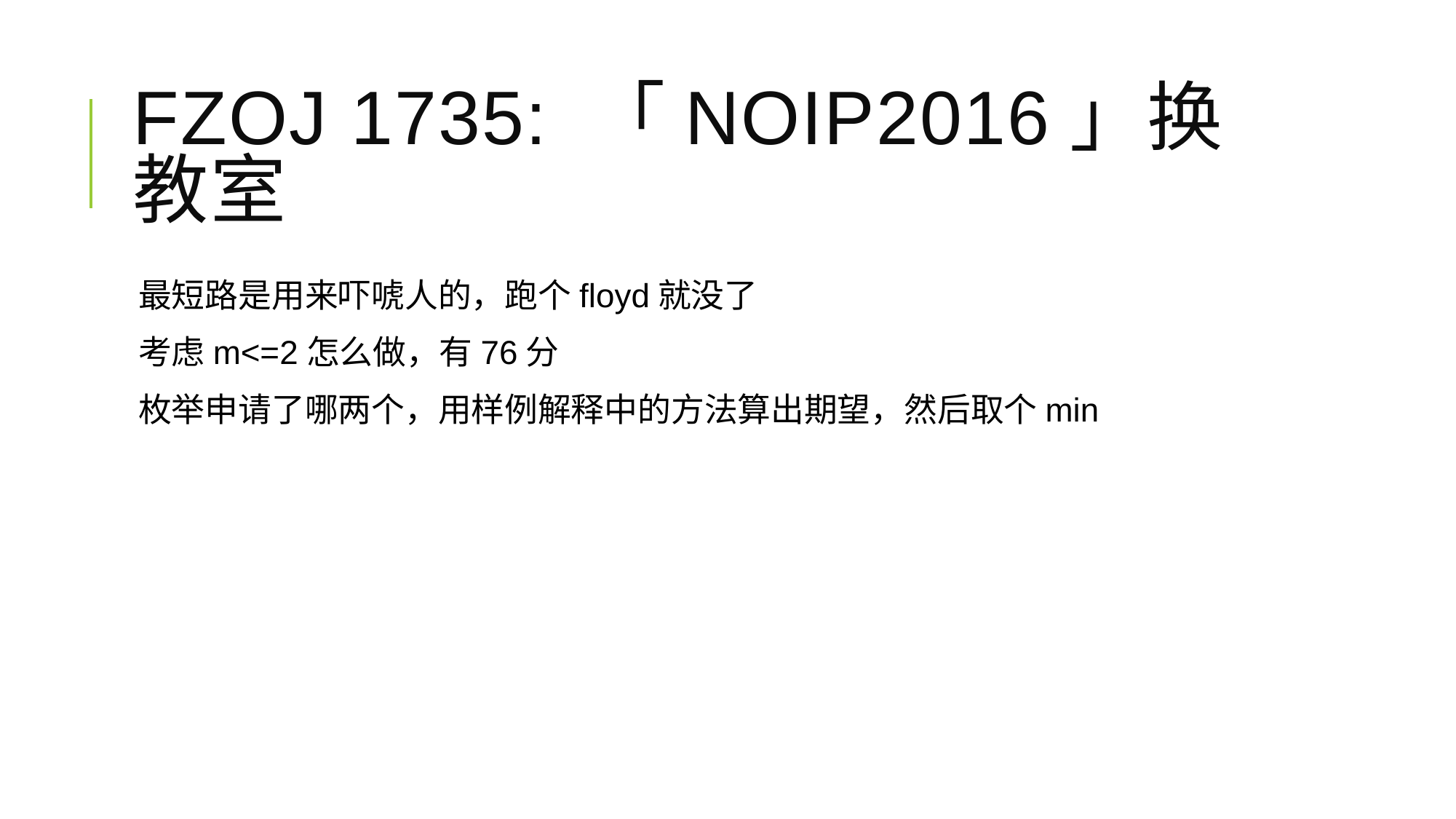

# FZOJ 1735: 「NOIP2016」换教室
最短路是用来吓唬人的，跑个floyd就没了
考虑m<=2怎么做，有76分
枚举申请了哪两个，用样例解释中的方法算出期望，然后取个min